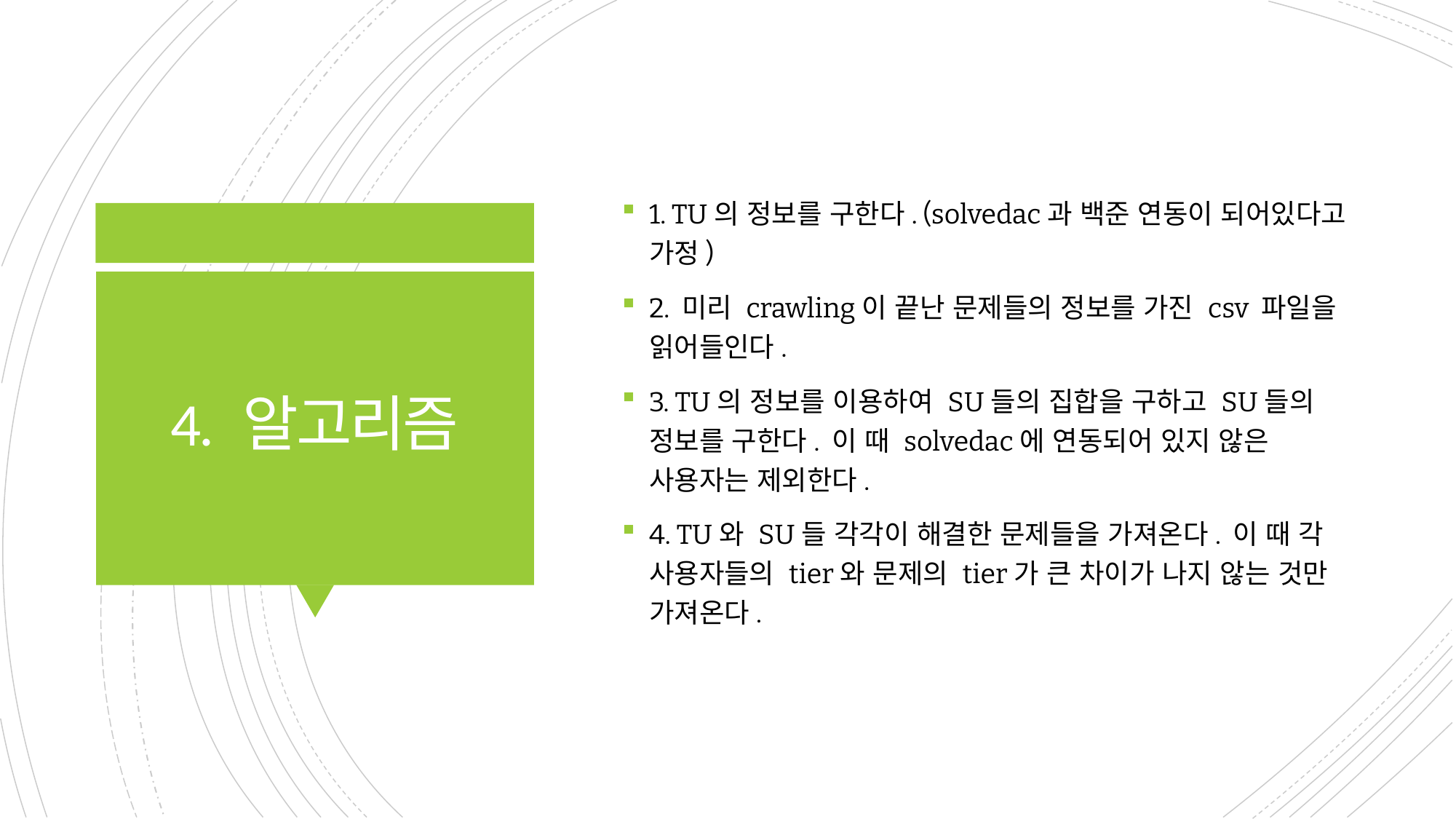

1. TU의 정보를 구한다. (solvedac과 백준 연동이 되어있다고 가정)
2. 미리 crawling이 끝난 문제들의 정보를 가진 csv 파일을 읽어들인다.
3. TU의 정보를 이용하여 SU들의 집합을 구하고 SU들의 정보를 구한다. 이 때 solvedac에 연동되어 있지 않은 사용자는 제외한다.
4. TU와 SU들 각각이 해결한 문제들을 가져온다. 이 때 각 사용자들의 tier와 문제의 tier가 큰 차이가 나지 않는 것만 가져온다.
# 4. 알고리즘